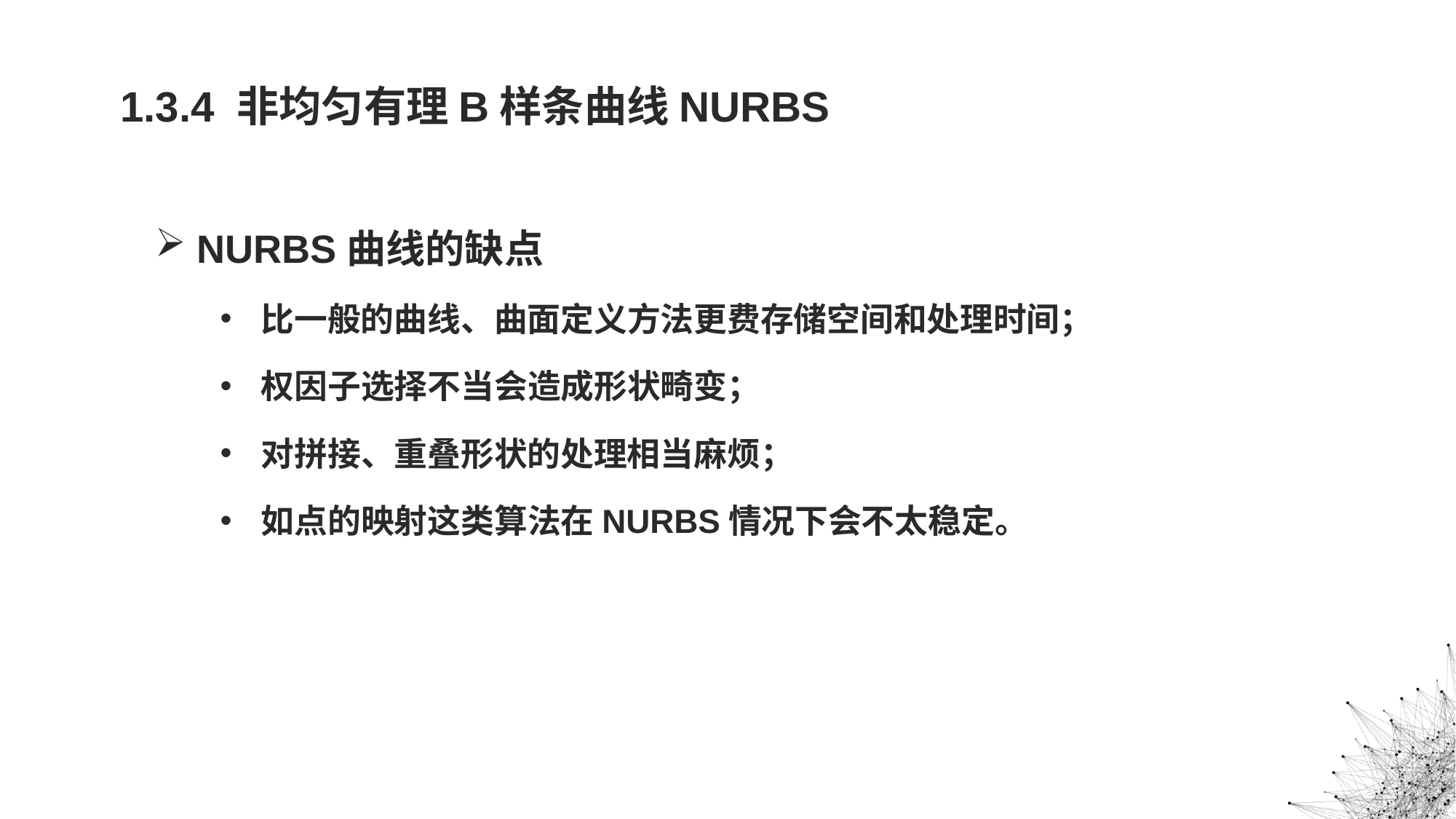

1.3.4 非均匀有理B样条曲线NURBS
NURBS曲线的缺点
比一般的曲线、曲面定义方法更费存储空间和处理时间；
权因子选择不当会造成形状畸变；
对拼接、重叠形状的处理相当麻烦；
如点的映射这类算法在NURBS情况下会不太稳定。